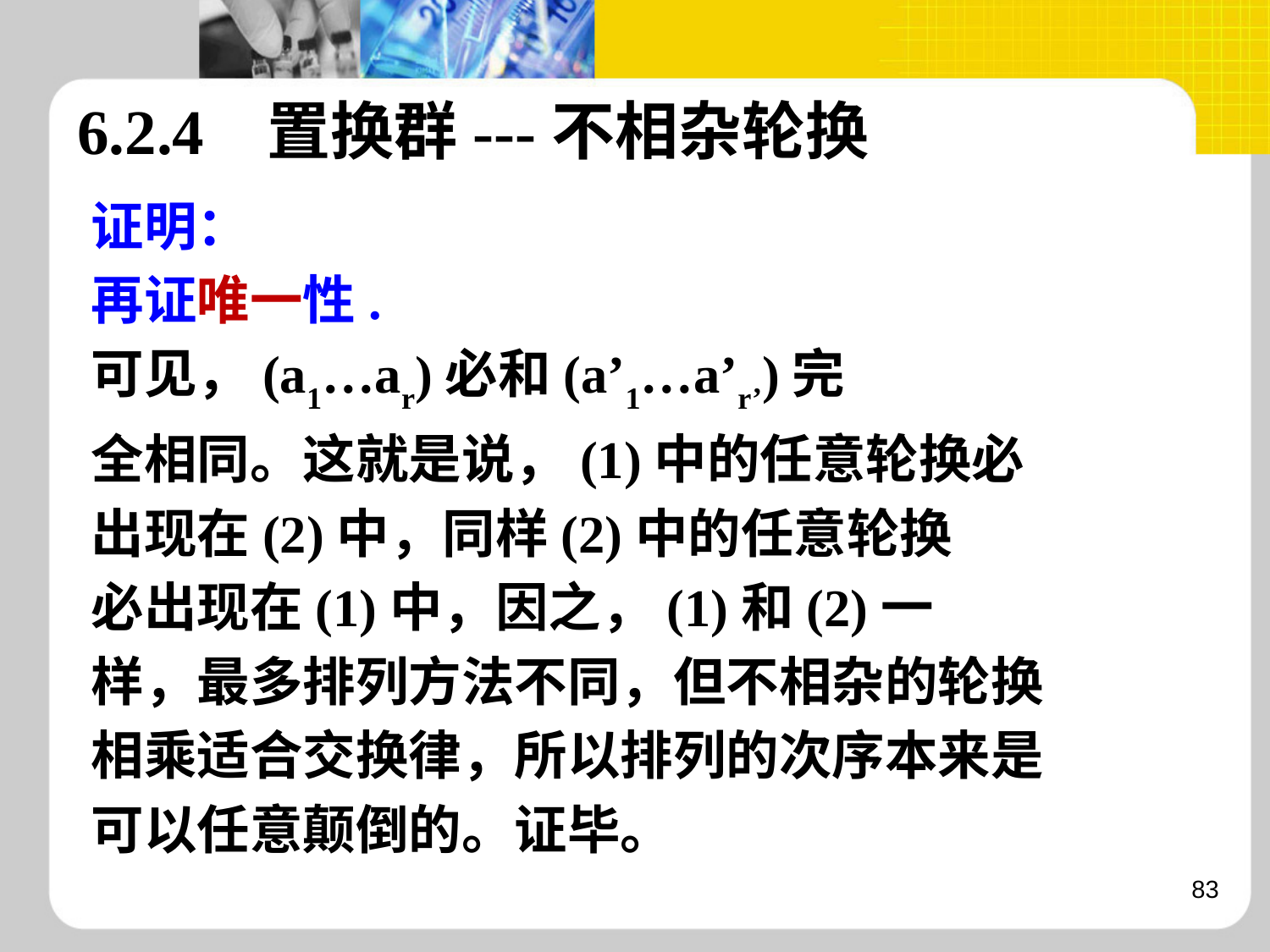

6.2.4   置换群---不相杂轮换
证明：
再证唯一性.
可见，(a1…ar)必和(a’1…a’r’)完
全相同。这就是说，(1)中的任意轮换必
出现在(2)中，同样(2)中的任意轮换
必出现在(1)中，因之，(1)和(2)一
样，最多排列方法不同，但不相杂的轮换
相乘适合交换律，所以排列的次序本来是
可以任意颠倒的。证毕。
83